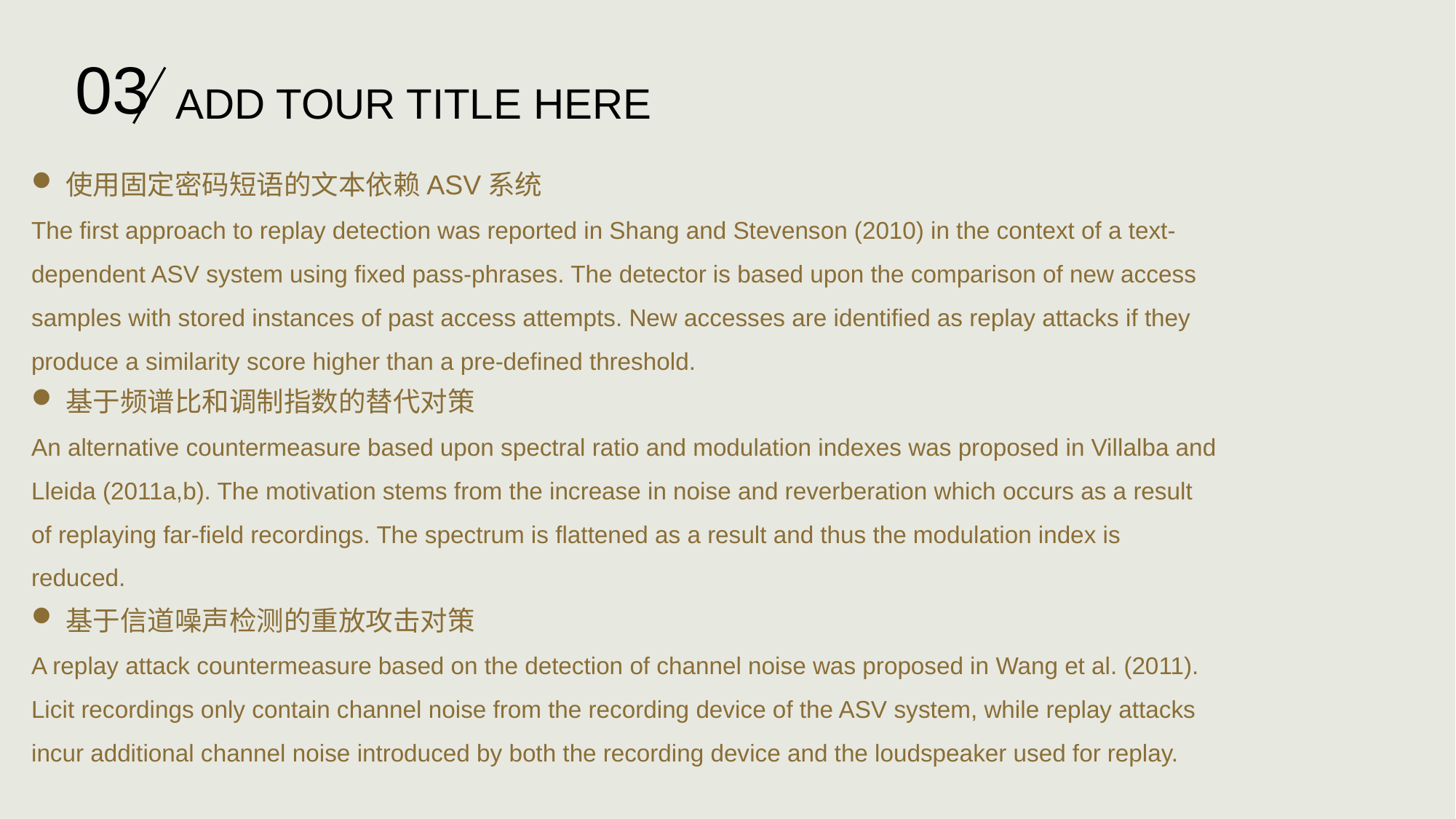

03
ADD TOUR TITLE HERE
使用固定密码短语的文本依赖ASV系统
The first approach to replay detection was reported in Shang and Stevenson (2010) in the context of a text-dependent ASV system using fixed pass-phrases. The detector is based upon the comparison of new access samples with stored instances of past access attempts. New accesses are identified as replay attacks if they produce a similarity score higher than a pre-defined threshold.
基于频谱比和调制指数的替代对策
An alternative countermeasure based upon spectral ratio and modulation indexes was proposed in Villalba and Lleida (2011a,b). The motivation stems from the increase in noise and reverberation which occurs as a result of replaying far-field recordings. The spectrum is flattened as a result and thus the modulation index is reduced.
基于信道噪声检测的重放攻击对策
A replay attack countermeasure based on the detection of channel noise was proposed in Wang et al. (2011). Licit recordings only contain channel noise from the recording device of the ASV system, while replay attacks incur additional channel noise introduced by both the recording device and the loudspeaker used for replay.